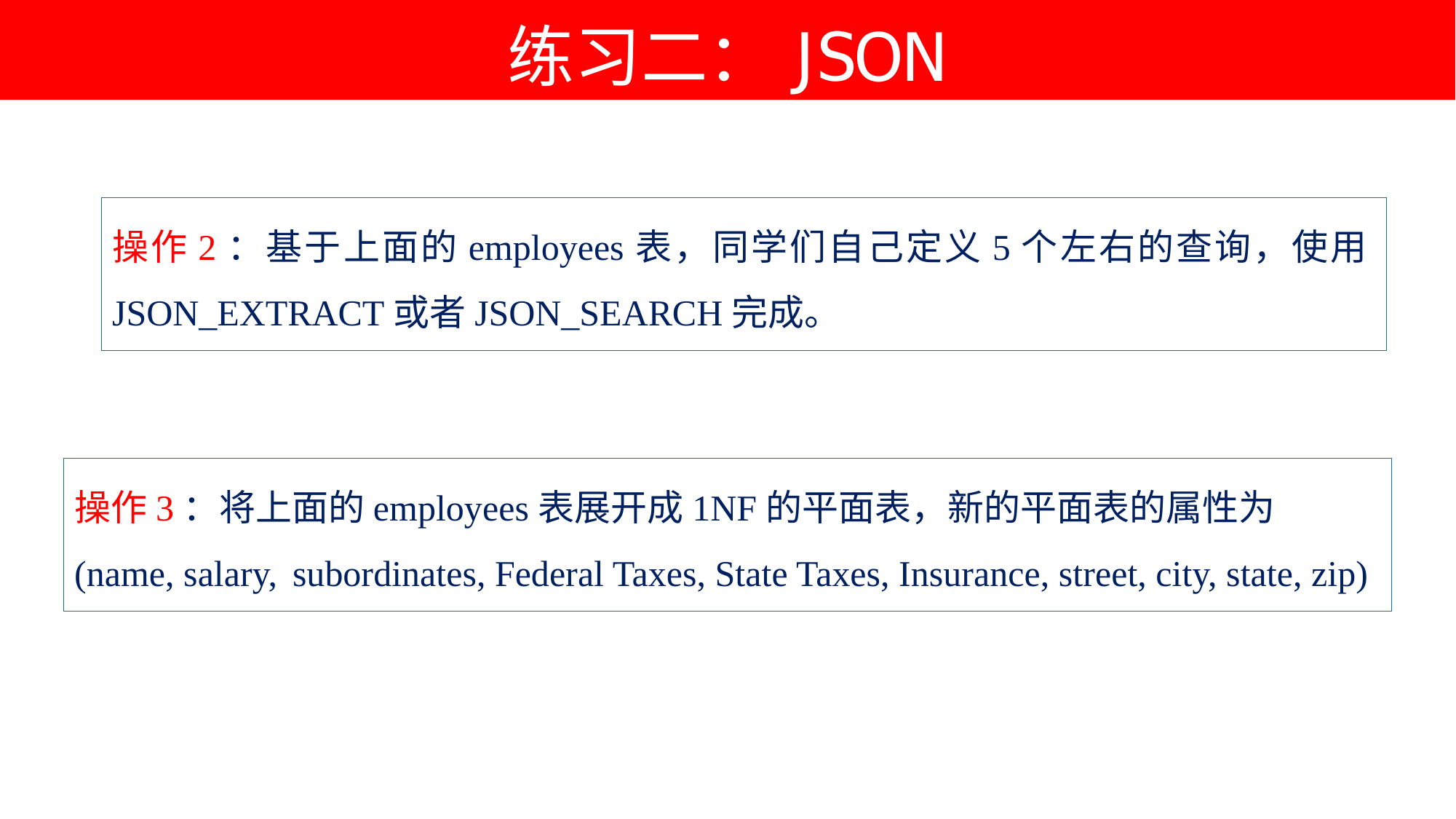

# 练习二：JSON
操作2：基于上面的employees表，同学们自己定义5个左右的查询，使用JSON_EXTRACT或者JSON_SEARCH完成。

操作3：将上面的employees表展开成1NF的平面表，新的平面表的属性为
(name, salary,	subordinates, Federal Taxes, State Taxes, Insurance, street, city, state, zip)